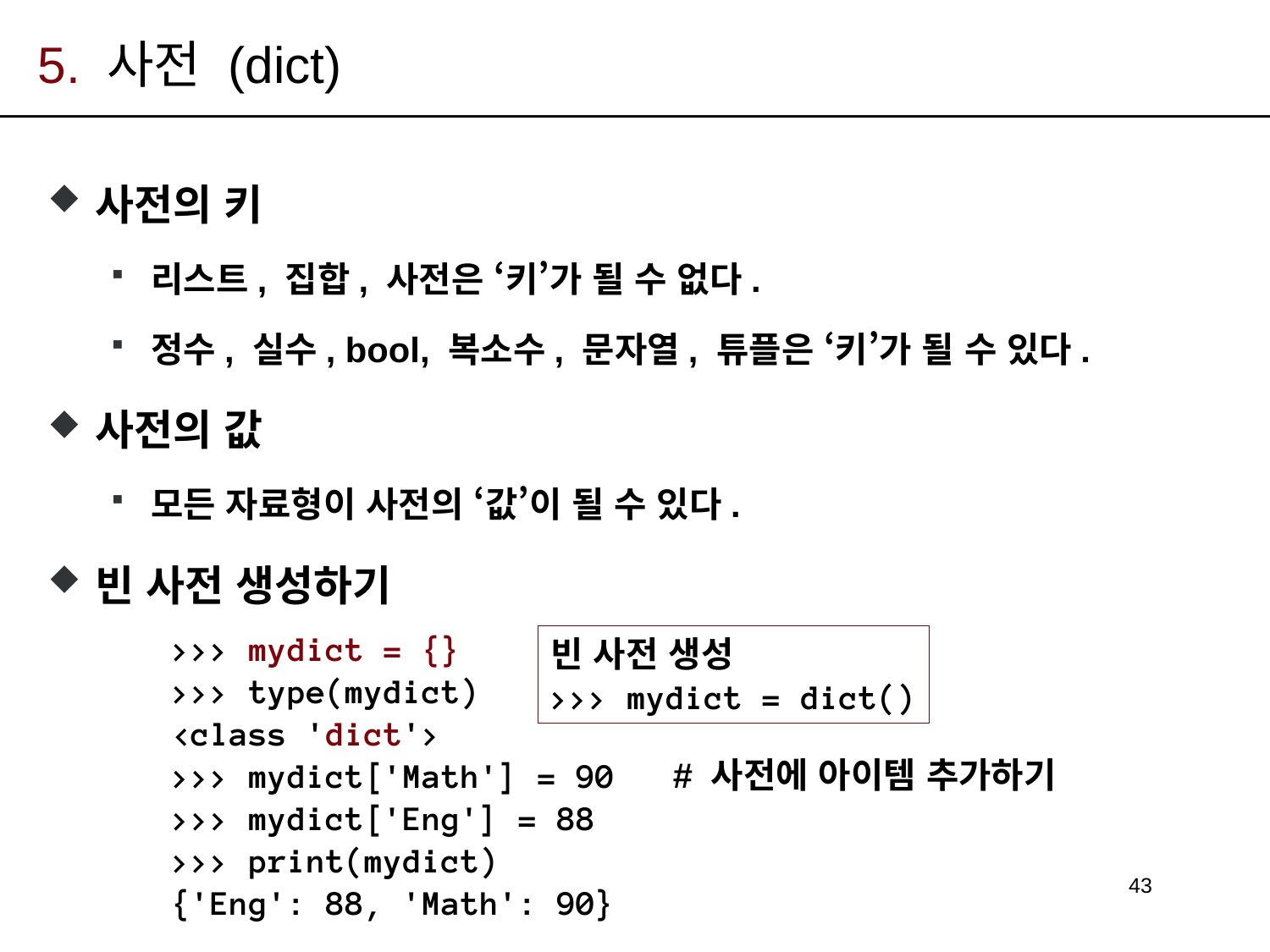

# 5. 사전 (dict)
사전의 키
리스트, 집합, 사전은 ‘키’가 될 수 없다.
정수, 실수, bool, 복소수, 문자열, 튜플은 ‘키’가 될 수 있다.
사전의 값
모든 자료형이 사전의 ‘값’이 될 수 있다.
빈 사전 생성하기

>>> mydict = {}
>>> type(mydict)
<class 'dict'>
>>> mydict['Math'] = 90   # 사전에 아이템 추가하기
>>> mydict['Eng'] = 88
>>> print(mydict)
{'Eng': 88, 'Math': 90}
빈 사전 생성
>>> mydict = dict()
43